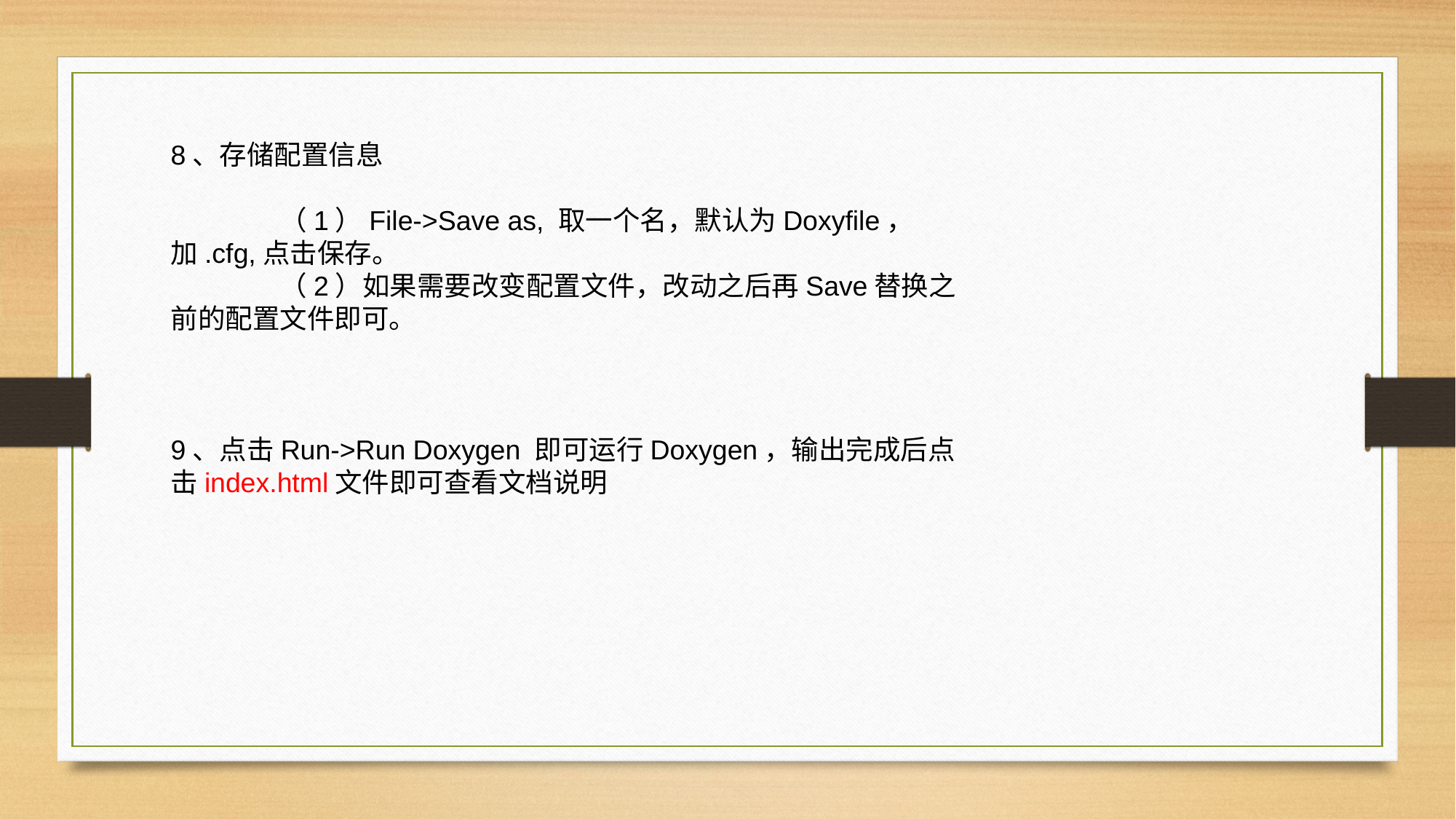

8、存储配置信息

	（1）File->Save as, 取一个名，默认为Doxyfile，加.cfg,点击保存。
	（2）如果需要改变配置文件，改动之后再Save替换之前的配置文件即可。

9、点击Run->Run Doxygen 即可运行Doxygen，输出完成后点击index.html文件即可查看文档说明